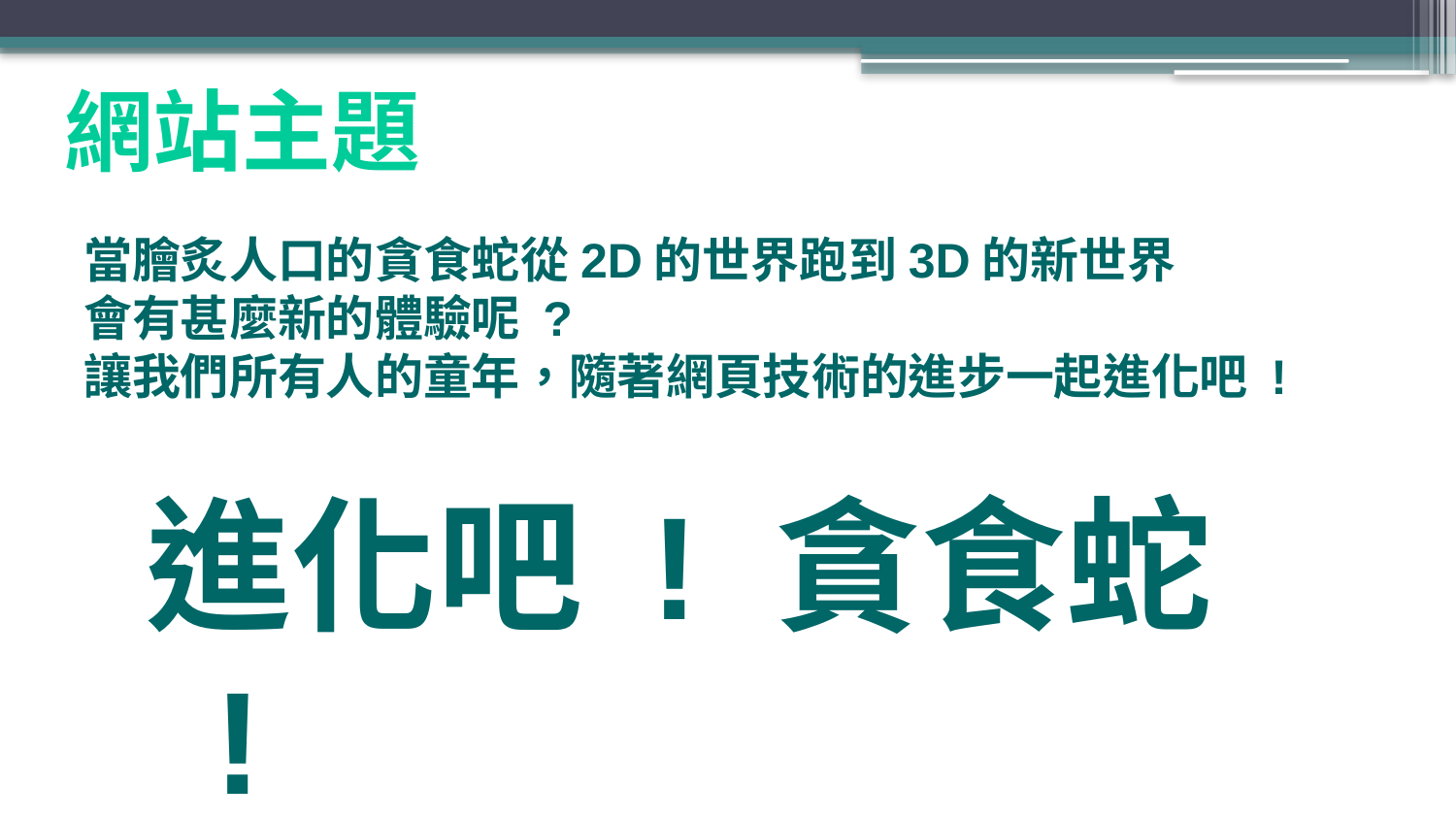

# 網站主題
當膾炙人口的貪食蛇從2D的世界跑到3D的新世界
會有甚麼新的體驗呢 ?
讓我們所有人的童年，隨著網頁技術的進步一起進化吧 !

進化吧 ! 貪食蛇 !